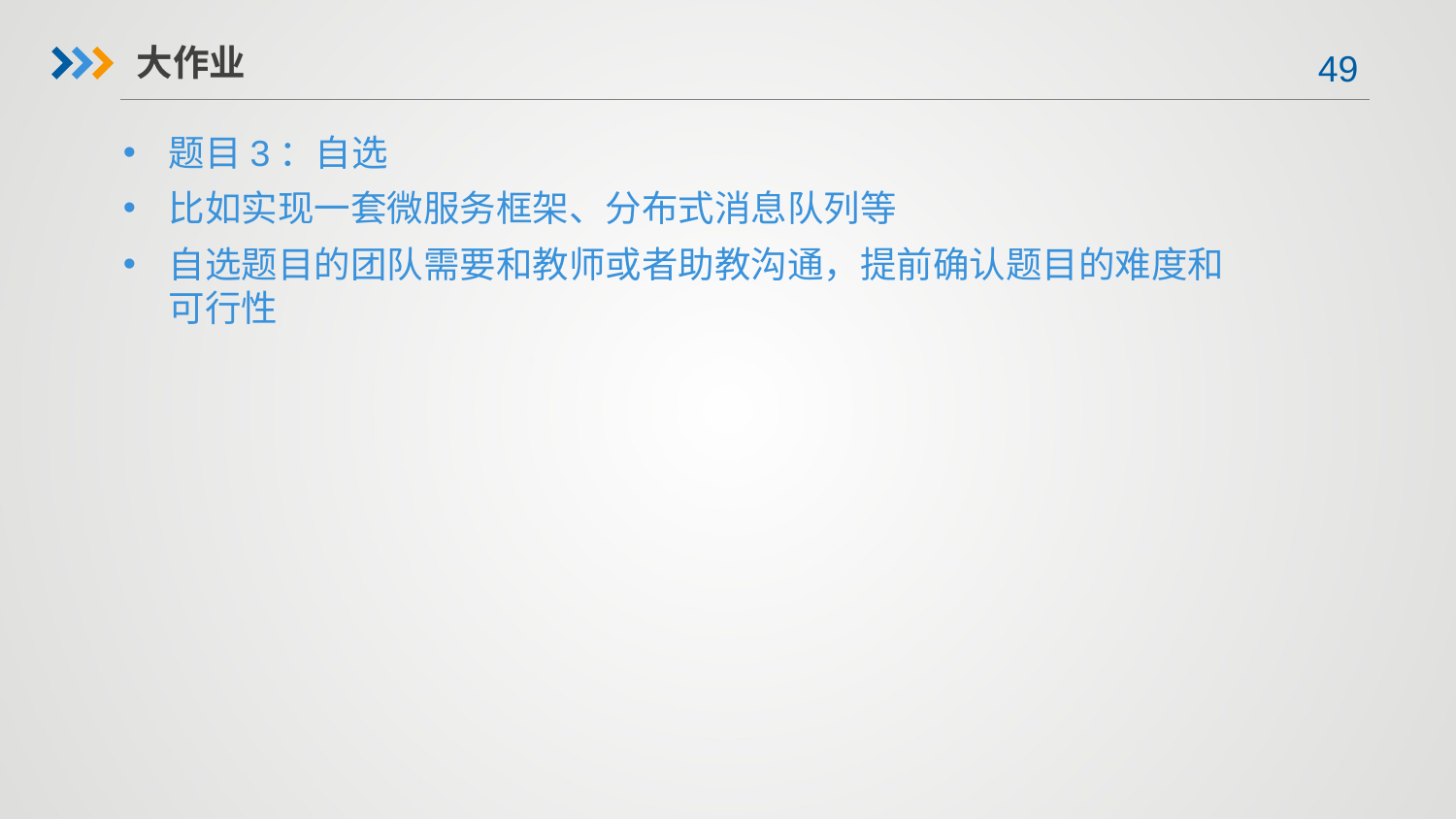

大作业
题目3：自选
比如实现一套微服务框架、分布式消息队列等
自选题目的团队需要和教师或者助教沟通，提前确认题目的难度和可行性